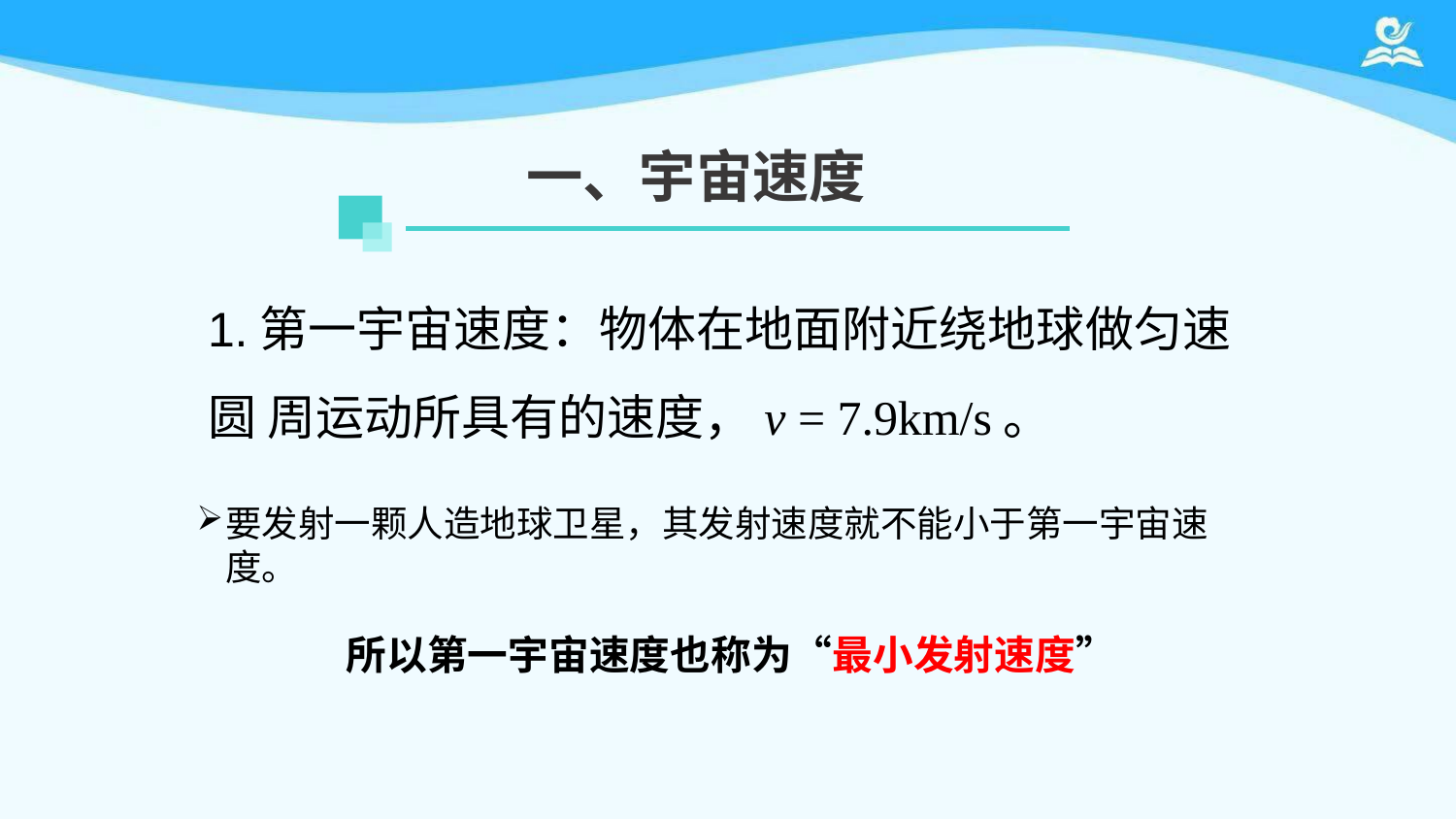

# 一、宇宙速度

1.第一宇宙速度：物体在地面附近绕地球做匀速圆 周运动所具有的速度，v = 7.9km/s。
要发射一颗人造地球卫星，其发射速度就不能小于第一宇宙速度。

所以第一宇宙速度也称为“最小发射速度”